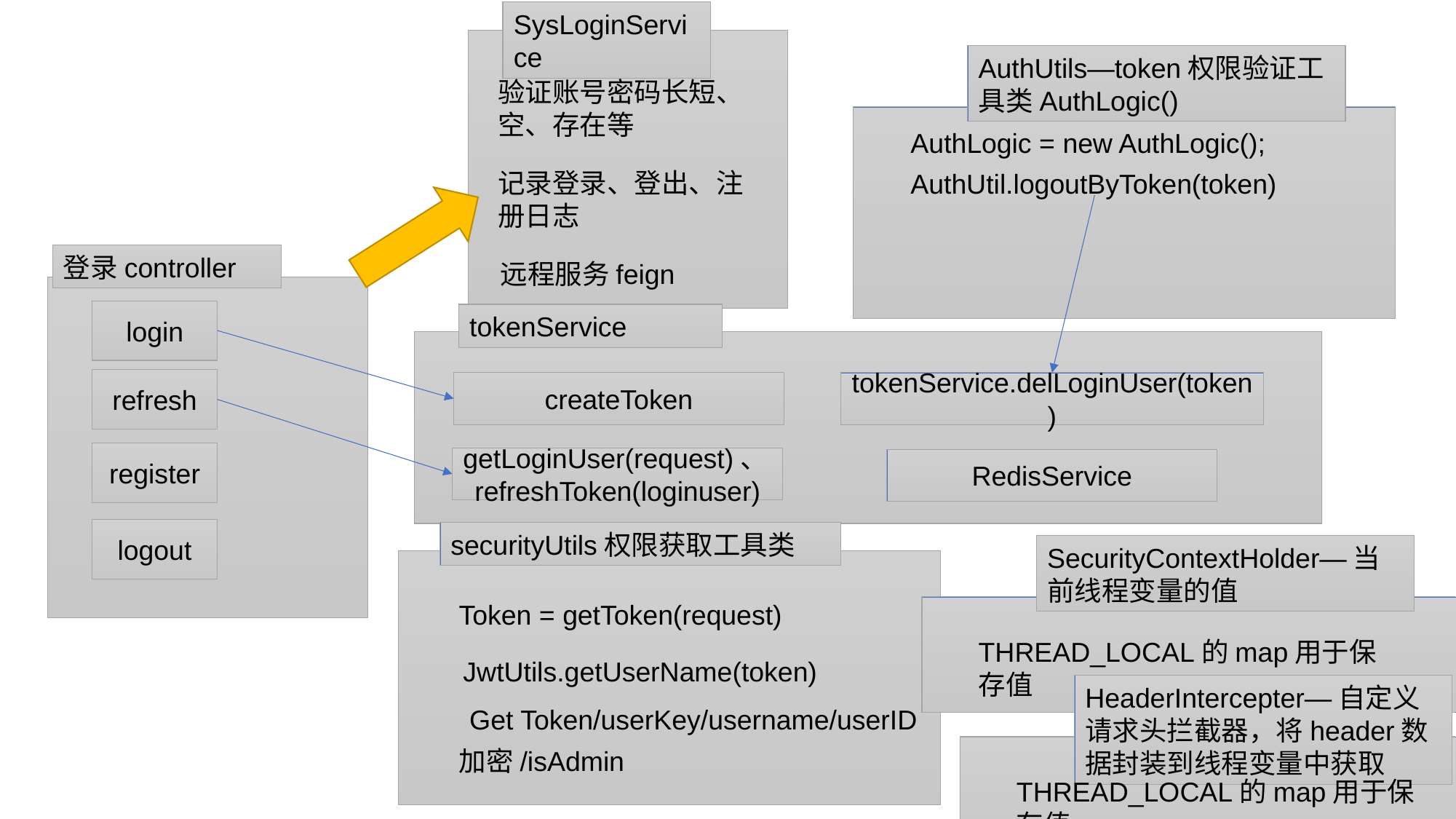

SysLoginService

AuthUtils—token权限验证工具类AuthLogic()
验证账号密码长短、空、存在等

AuthLogic = new AuthLogic();
记录登录、登出、注册日志
AuthUtil.logoutByToken(token)

登录controller
远程服务feign

login
tokenService

refresh
tokenService.delLoginUser(token)
createToken
register
getLoginUser(request)、refreshToken(loginuser)
RedisService
logout
securityUtils权限获取工具类
SecurityContextHolder—当前线程变量的值

Token = getToken(request)

THREAD_LOCAL的map用于保存值
JwtUtils.getUserName(token)
HeaderIntercepter—自定义请求头拦截器，将header数据封装到线程变量中获取
Get Token/userKey/username/userID

加密/isAdmin
THREAD_LOCAL的map用于保存值